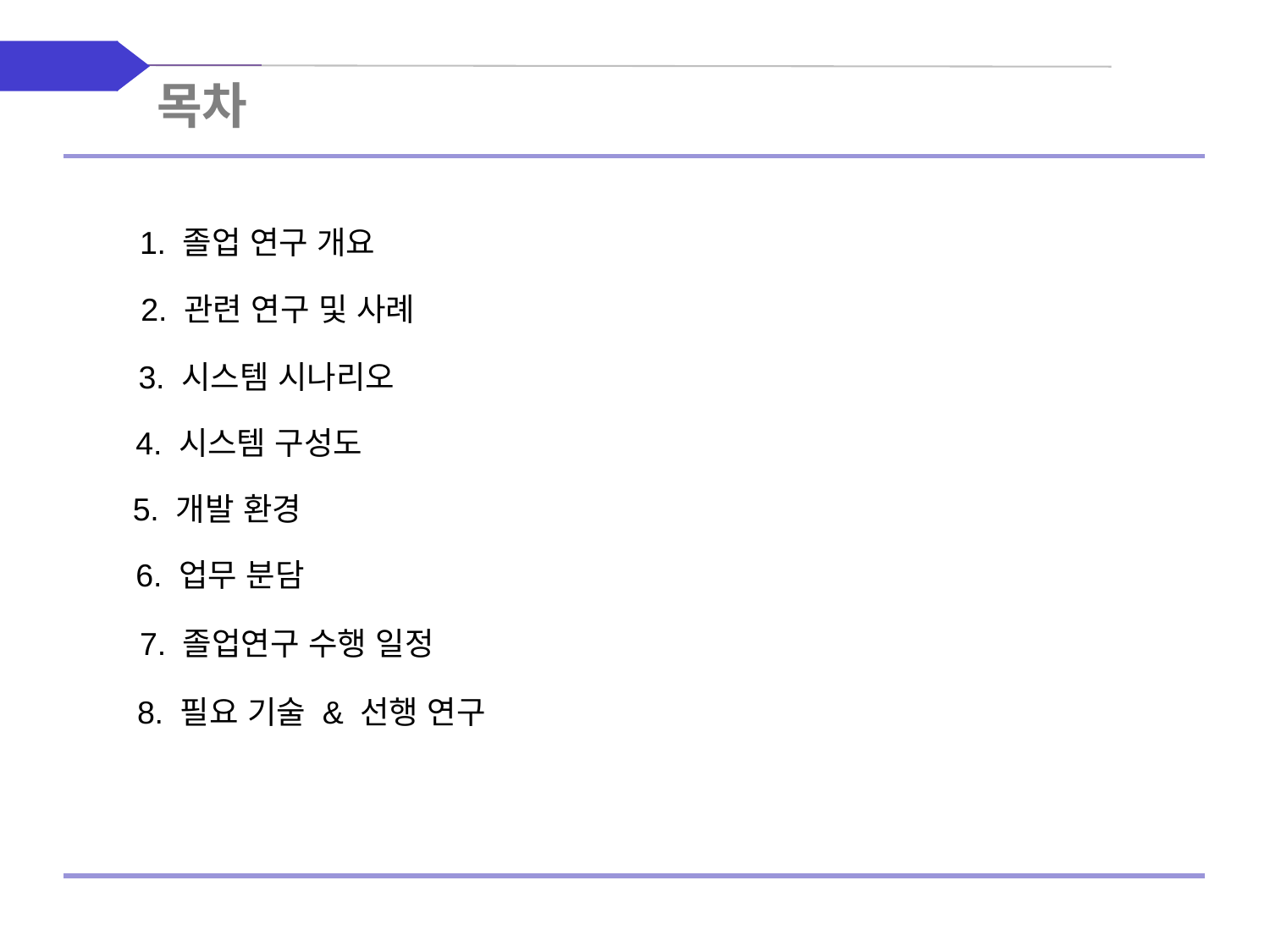

목차
1. 졸업 연구 개요
2. 관련 연구 및 사례
3. 시스템 시나리오
4. 시스템 구성도
5. 개발 환경
6. 업무 분담
7. 졸업연구 수행 일정
8. 필요 기술 & 선행 연구